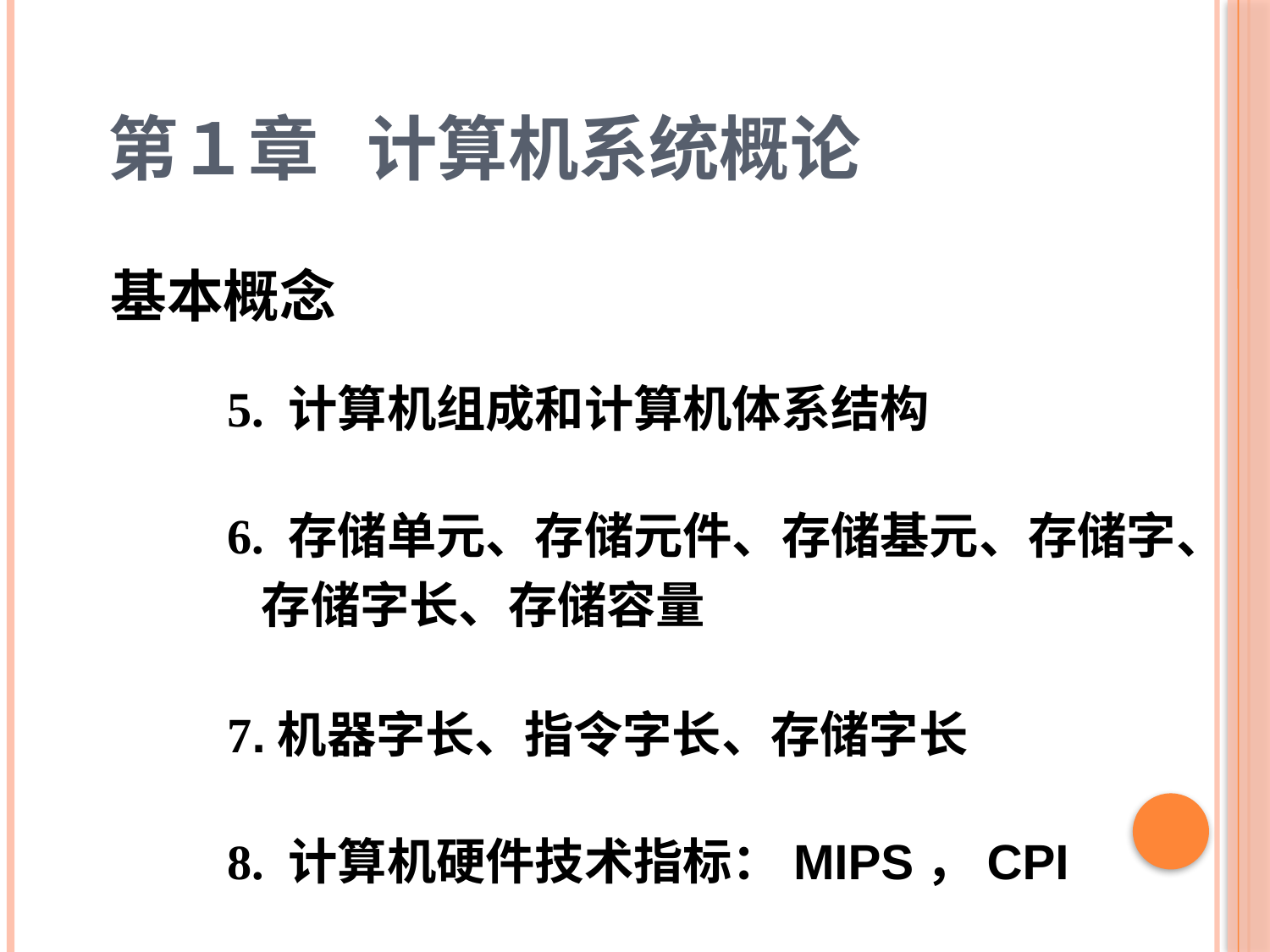

# 第１章   计算机系统概论
基本概念
5. 计算机组成和计算机体系结构
6. 存储单元、存储元件、存储基元、存储字、
  存储字长、存储容量
7.机器字长、指令字长、存储字长
8. 计算机硬件技术指标：MIPS，CPI